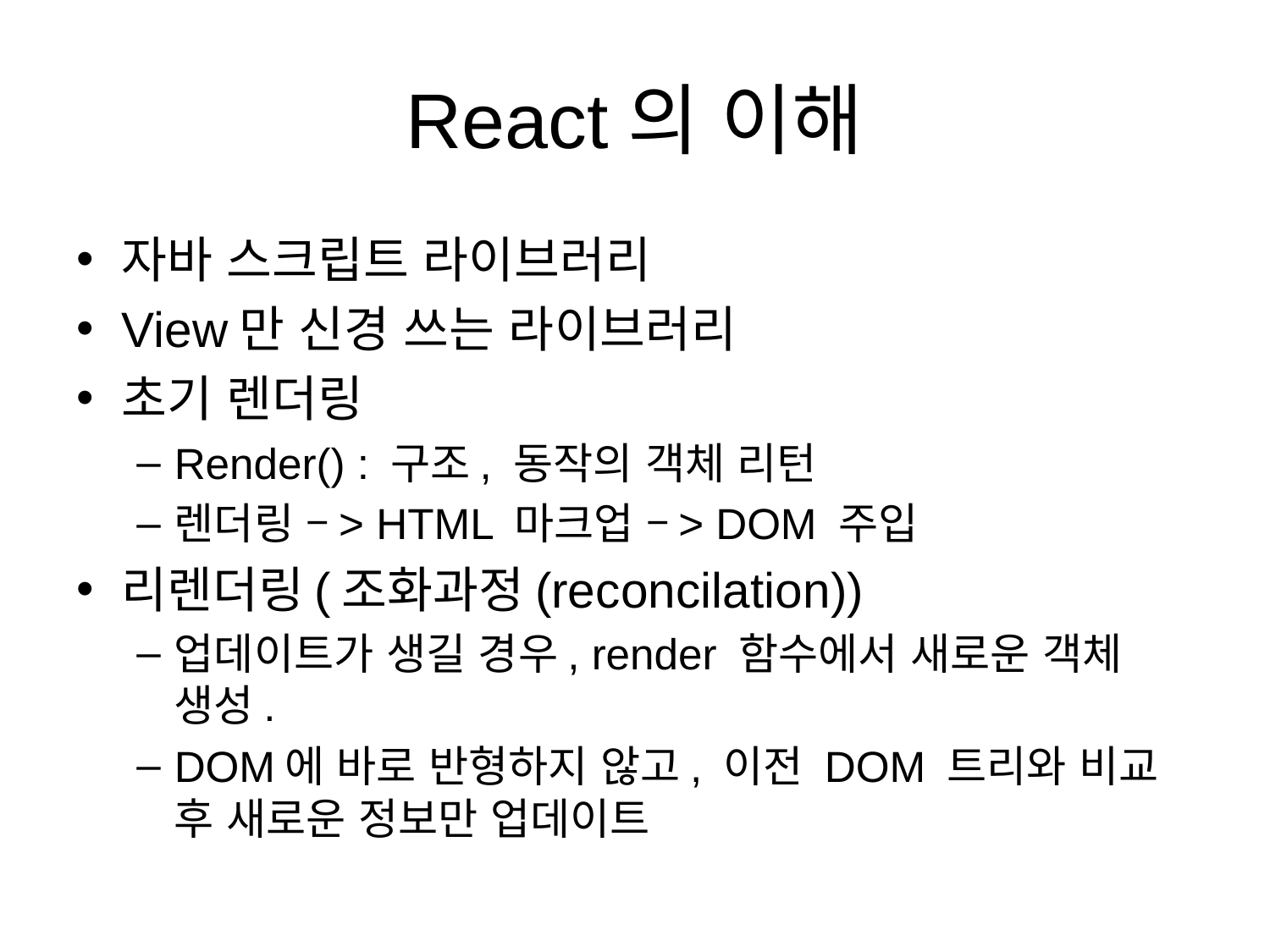

# React의 이해
자바 스크립트 라이브러리
View만 신경 쓰는 라이브러리
초기 렌더링
Render() : 구조, 동작의 객체 리턴
렌더링 –> HTML 마크업 –> DOM 주입
리렌더링(조화과정(reconcilation))
업데이트가 생길 경우, render 함수에서 새로운 객체 생성.
DOM에 바로 반형하지 않고, 이전 DOM 트리와 비교 후 새로운 정보만 업데이트